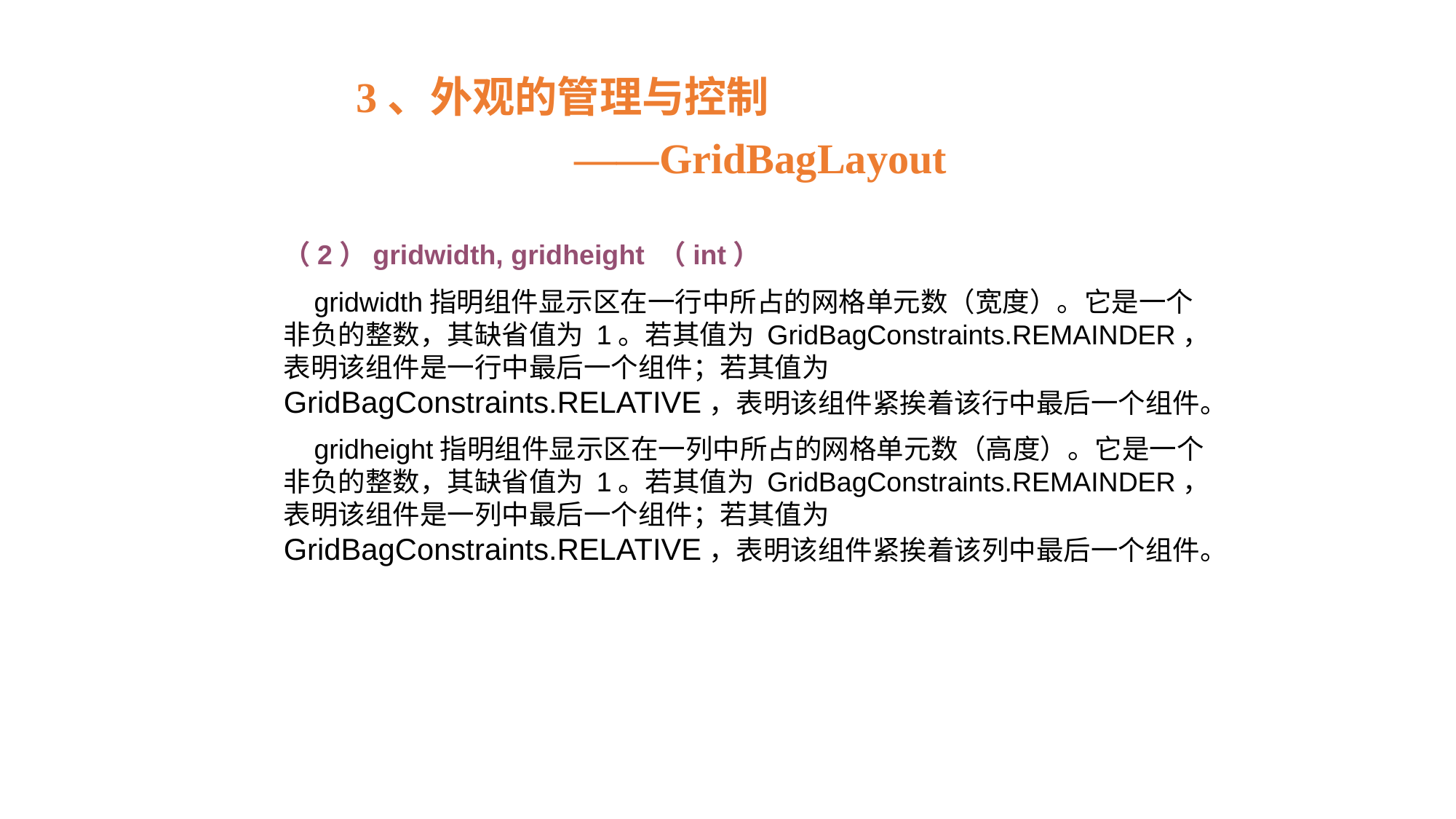

3、外观的管理与控制
		——GridBagLayout
（2）gridwidth, gridheight （int）

    gridwidth指明组件显示区在一行中所占的网格单元数（宽度）。它是一个非负的整数，其缺省值为 1。若其值为 GridBagConstraints.REMAINDER，表明该组件是一行中最后一个组件；若其值为GridBagConstraints.RELATIVE，表明该组件紧挨着该行中最后一个组件。

    gridheight指明组件显示区在一列中所占的网格单元数（高度）。它是一个非负的整数，其缺省值为 1。若其值为 GridBagConstraints.REMAINDER，表明该组件是一列中最后一个组件；若其值为GridBagConstraints.RELATIVE，表明该组件紧挨着该列中最后一个组件。